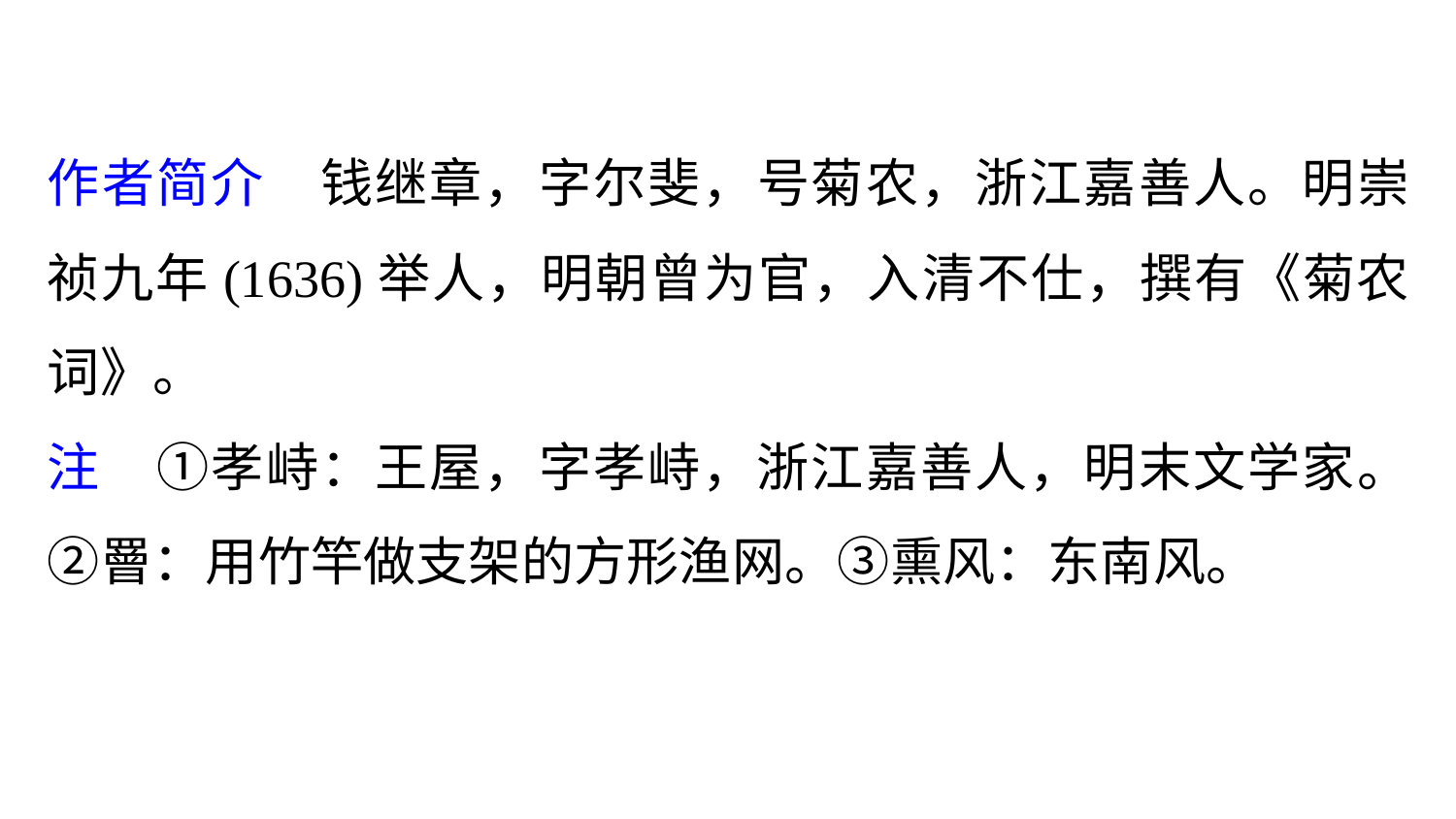

作者简介　钱继章，字尔斐，号菊农，浙江嘉善人。明崇祯九年(1636)举人，明朝曾为官，入清不仕，撰有《菊农词》。
注　①孝峙：王屋，字孝峙，浙江嘉善人，明末文学家。②罾：用竹竿做支架的方形渔网。③熏风：东南风。